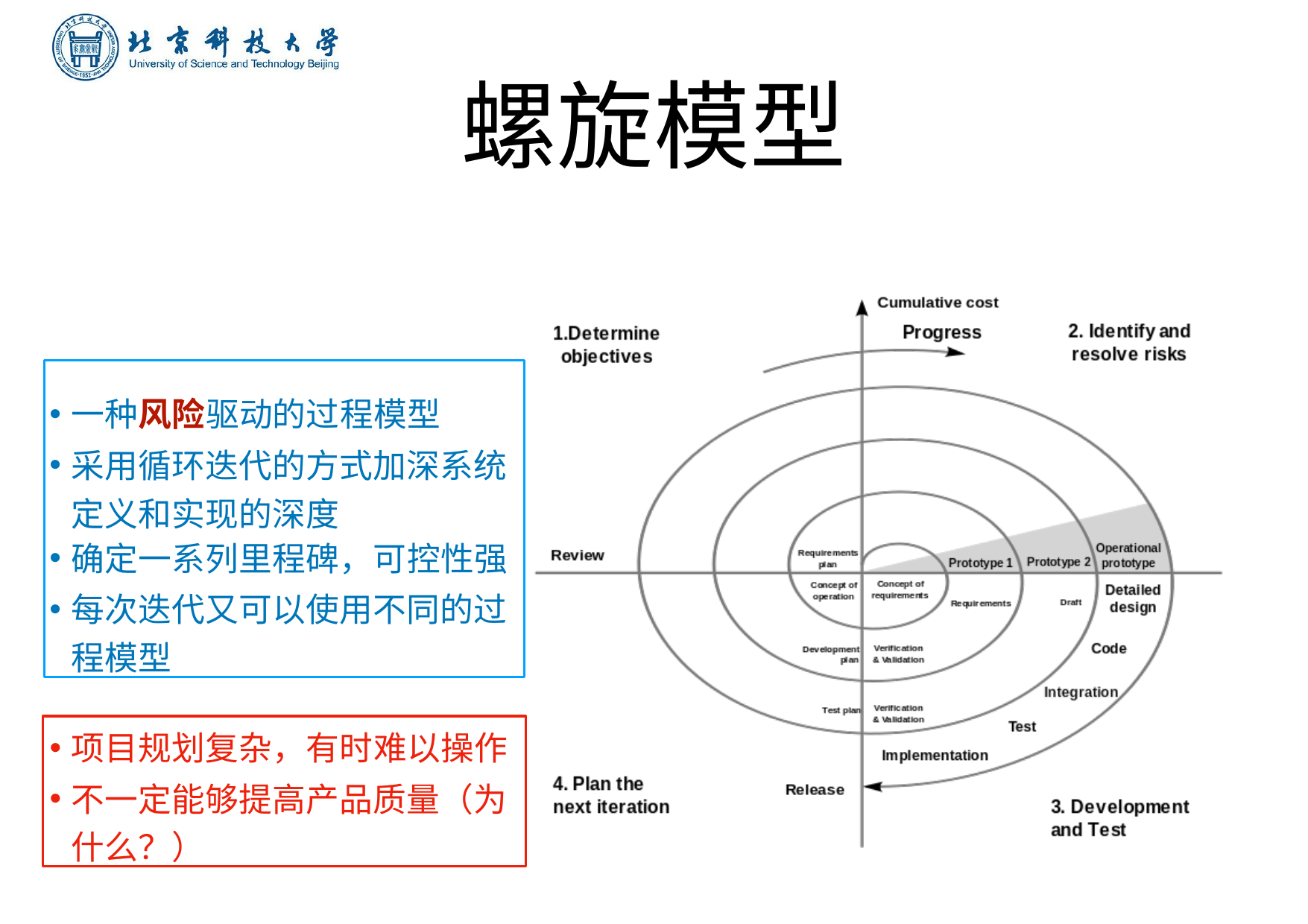

# 螺旋模型

⼀种⻛险驱动的过程模型
采⽤循环迭代的⽅式加深系统 定义和实现的深度
确定⼀系列⾥程碑，可控性强
每次迭代⼜可以使⽤不同的过 程模型
项⽬规划复杂，有时难以操作
不⼀定能够提⾼产品质量（为 什么？）